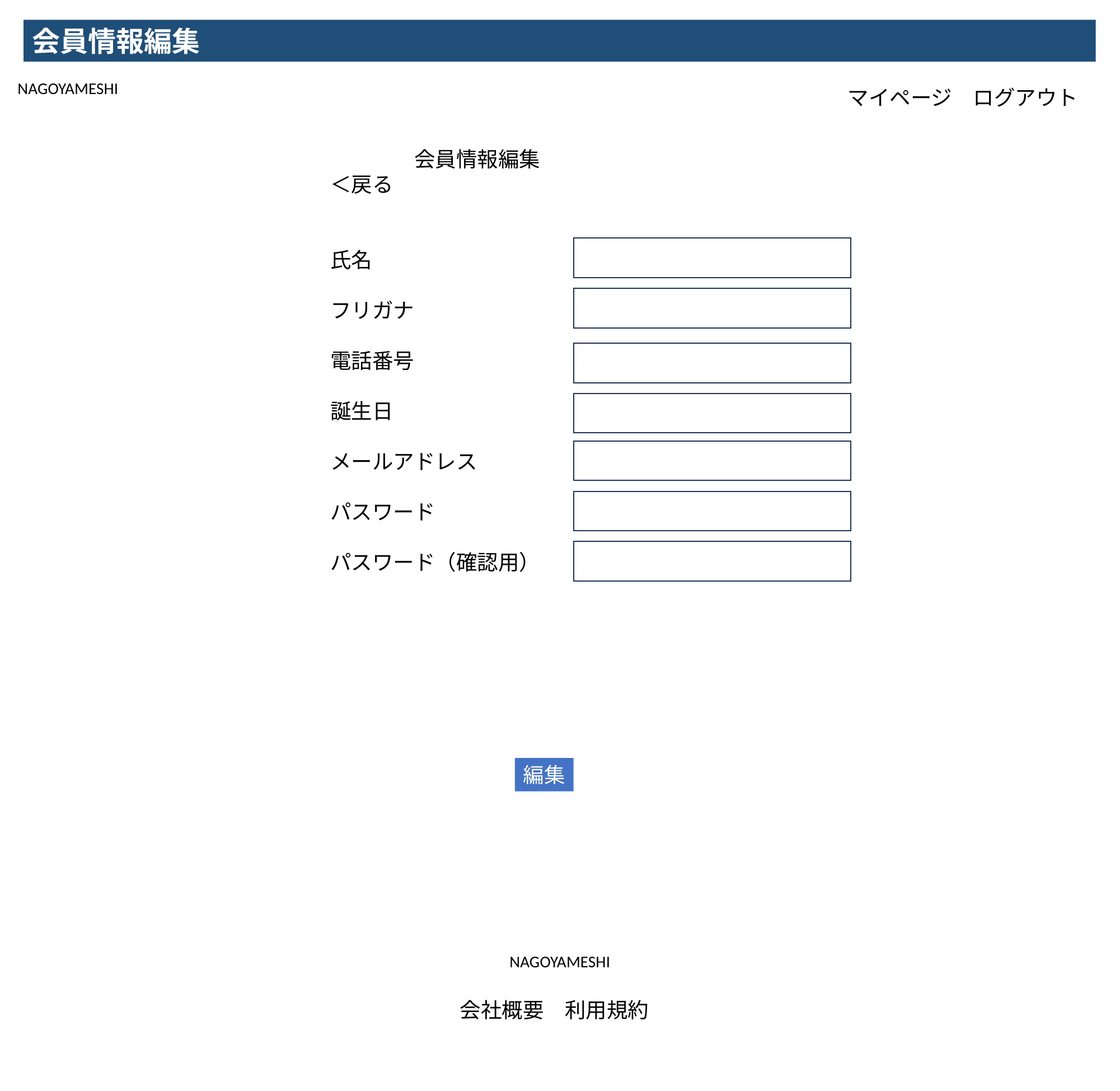

会員情報編集
NAGOYAMESHI
マイページ　ログアウト
会員情報編集
＜戻る

氏名

フリガナ

電話番号

誕生日

メールアドレス

パスワード

パスワード（確認用）

編集
NAGOYAMESHI
会社概要　利用規約